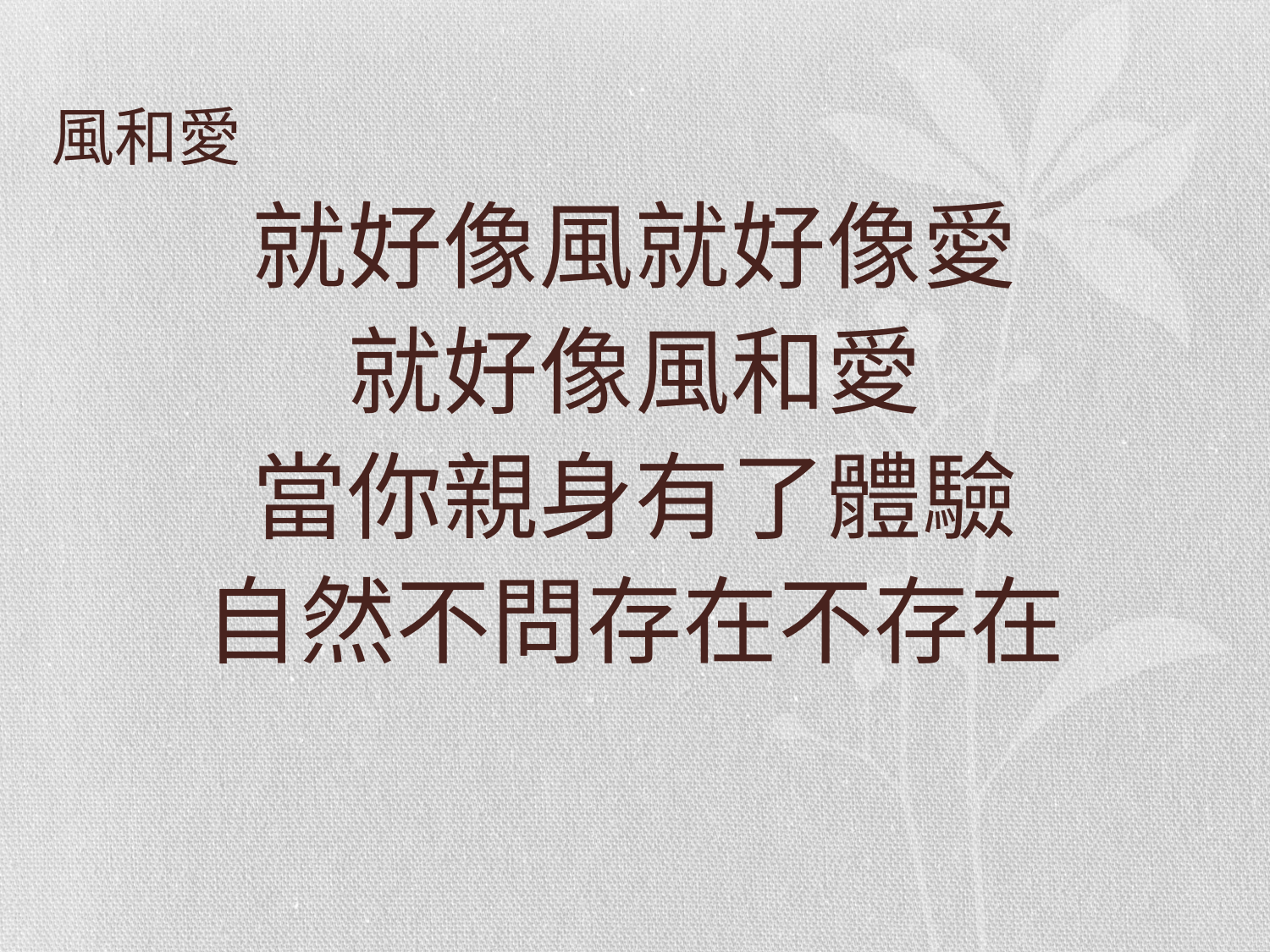

# 風和愛
就好像風就好像愛
就好像風和愛
當你親身有了體驗
自然不問存在不存在